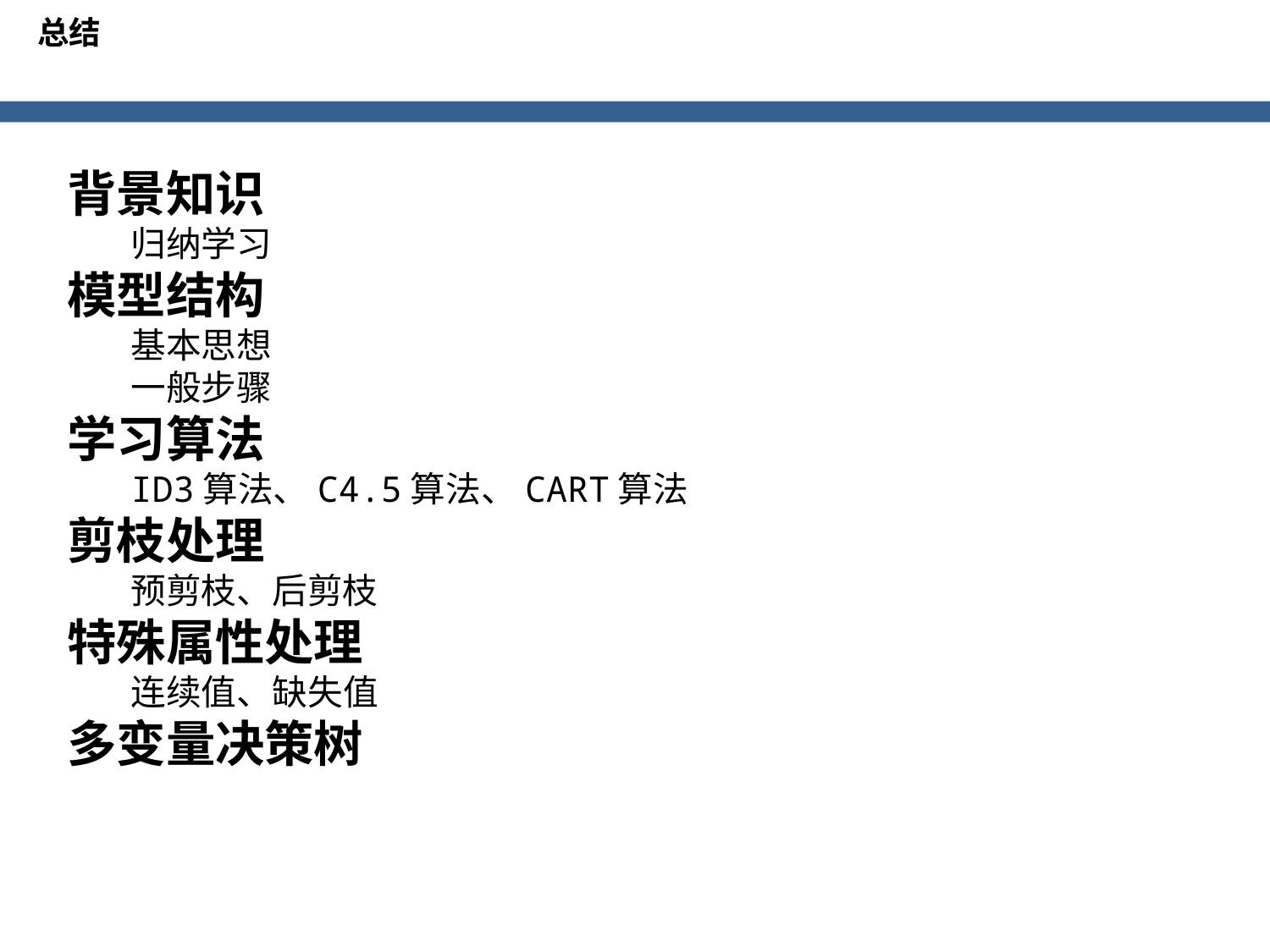

总结
背景知识
归纳学习
模型结构
基本思想
一般步骤
学习算法
ID3算法、C4.5算法、CART算法
剪枝处理
预剪枝、后剪枝
特殊属性处理
连续值、缺失值
多变量决策树